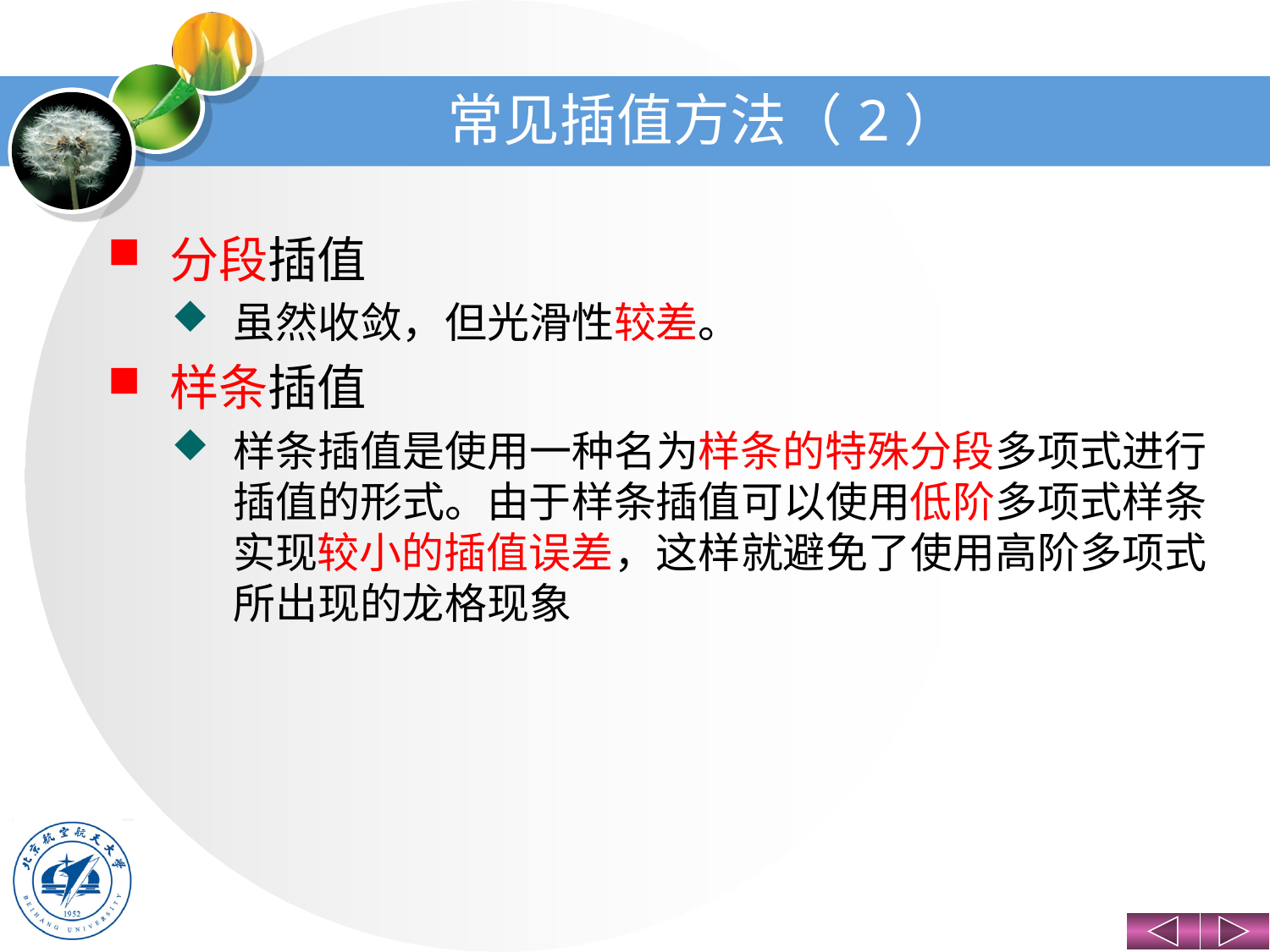

# 常见插值方法（2）
分段插值
虽然收敛，但光滑性较差。
样条插值
样条插值是使用一种名为样条的特殊分段多项式进行插值的形式。由于样条插值可以使用低阶多项式样条实现较小的插值误差，这样就避免了使用高阶多项式所出现的龙格现象

51